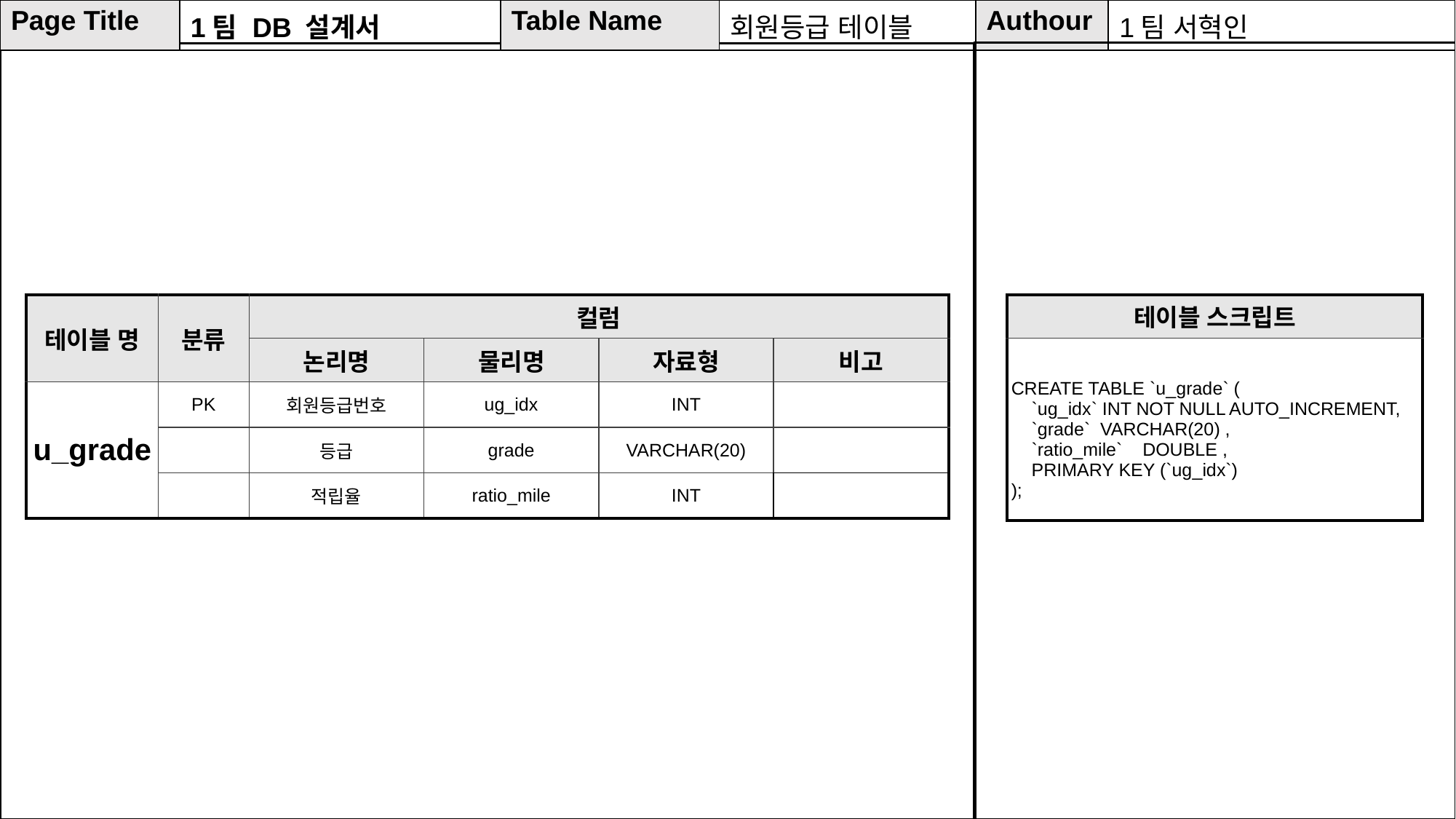

| Page Title | 1팀 DB 설계서 | Table Name | 회원등급 테이블 | Authour | 1팀 서혁인 |
| --- | --- | --- | --- | --- | --- |

| 테이블 스크립트 |
| --- |
| CREATE TABLE `u\_grade` ( `ug\_idx` INT NOT NULL AUTO\_INCREMENT, `grade` VARCHAR(20) , `ratio\_mile` DOUBLE , PRIMARY KEY (`ug\_idx`) ); |
| 테이블 명 | 분류 | 컬럼 |  |  |  |
| --- | --- | --- | --- | --- | --- |
|  |  | 논리명 | 물리명 | 자료형 | 비고 |
| u\_grade | PK | 회원등급번호 | ug\_idx | INT |  |
|  |  | 등급 | grade | VARCHAR(20) |  |
|  |  | 적립율 | ratio\_mile | INT |  |